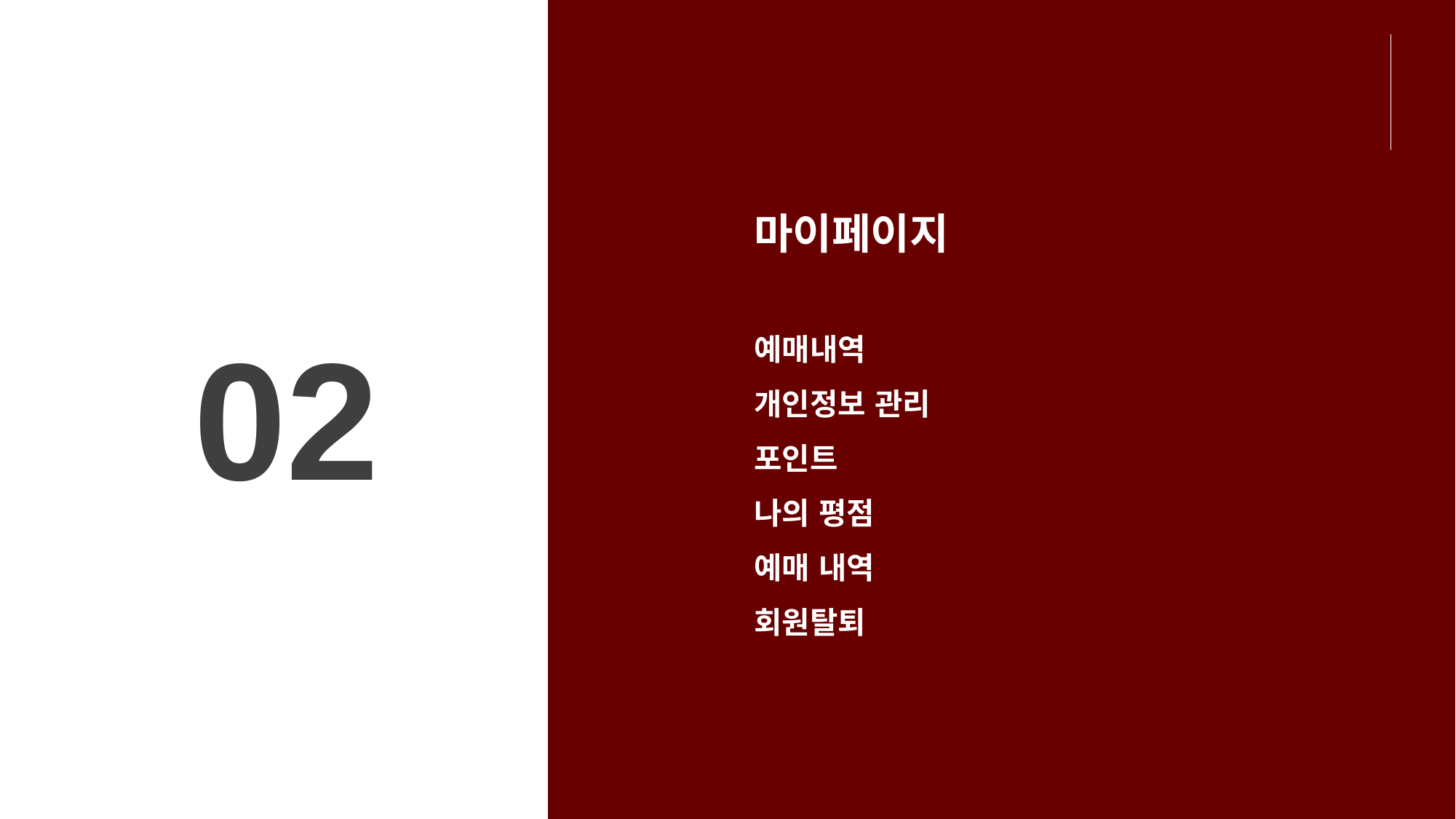

CONTENTS
마이페이지

예매내역
개인정보 관리
포인트
나의 평점
예매 내역
회원탈퇴
02